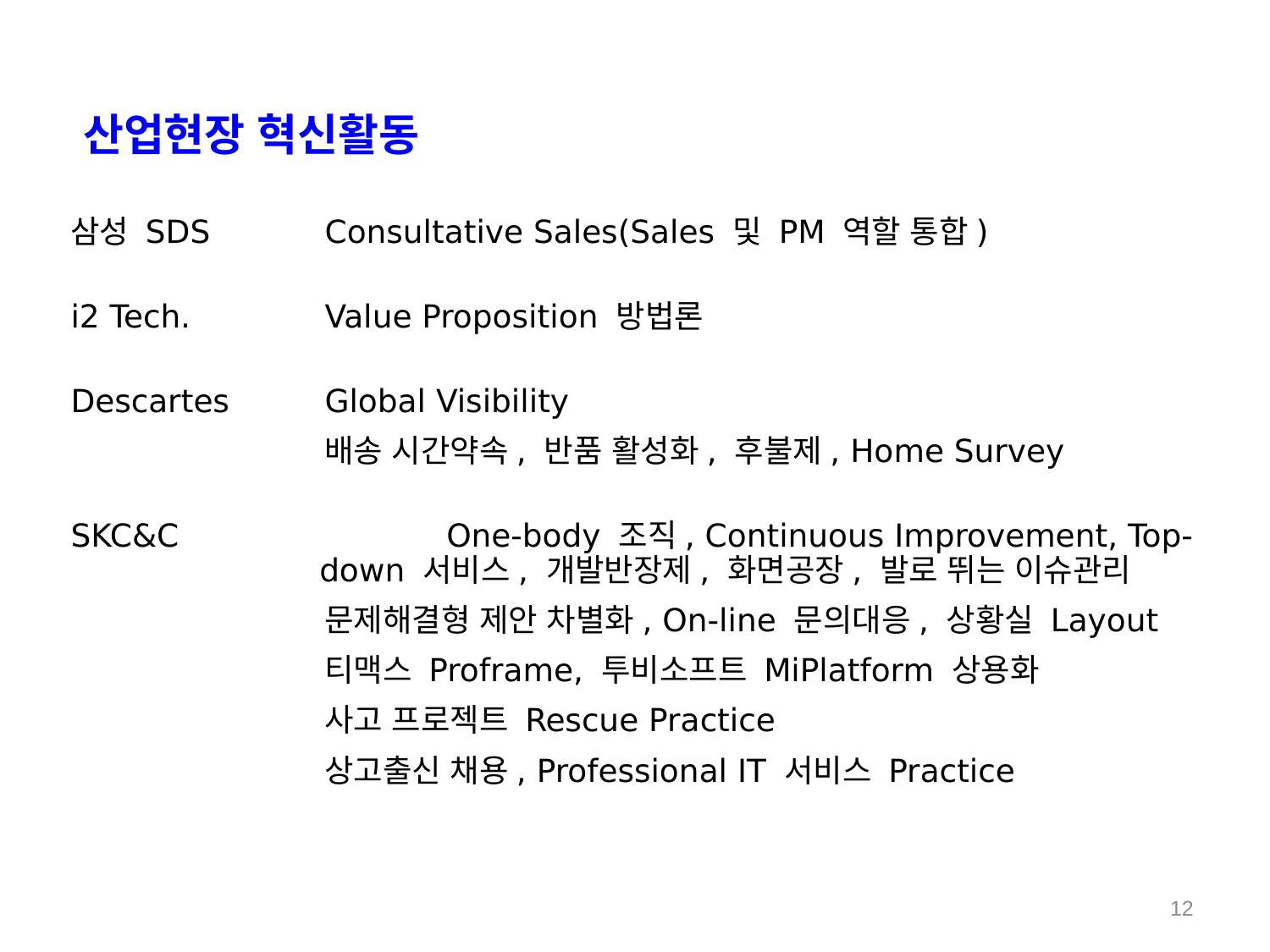

# 산업현장 혁신활동
삼성 SDS		Consultative Sales(Sales 및 PM 역할 통합)
i2 Tech.		Value Proposition 방법론
Descartes		Global Visibility
		배송 시간약속, 반품 활성화, 후불제, Home Survey
SKC&C		One-body 조직, Continuous Improvement, Top-down 서비스, 개발반장제, 화면공장, 발로 뛰는 이슈관리
		문제해결형 제안 차별화, On-line 문의대응, 상황실 Layout
		티맥스 Proframe, 투비소프트 MiPlatform 상용화
		사고 프로젝트 Rescue Practice
		상고출신 채용, Professional IT 서비스 Practice

12